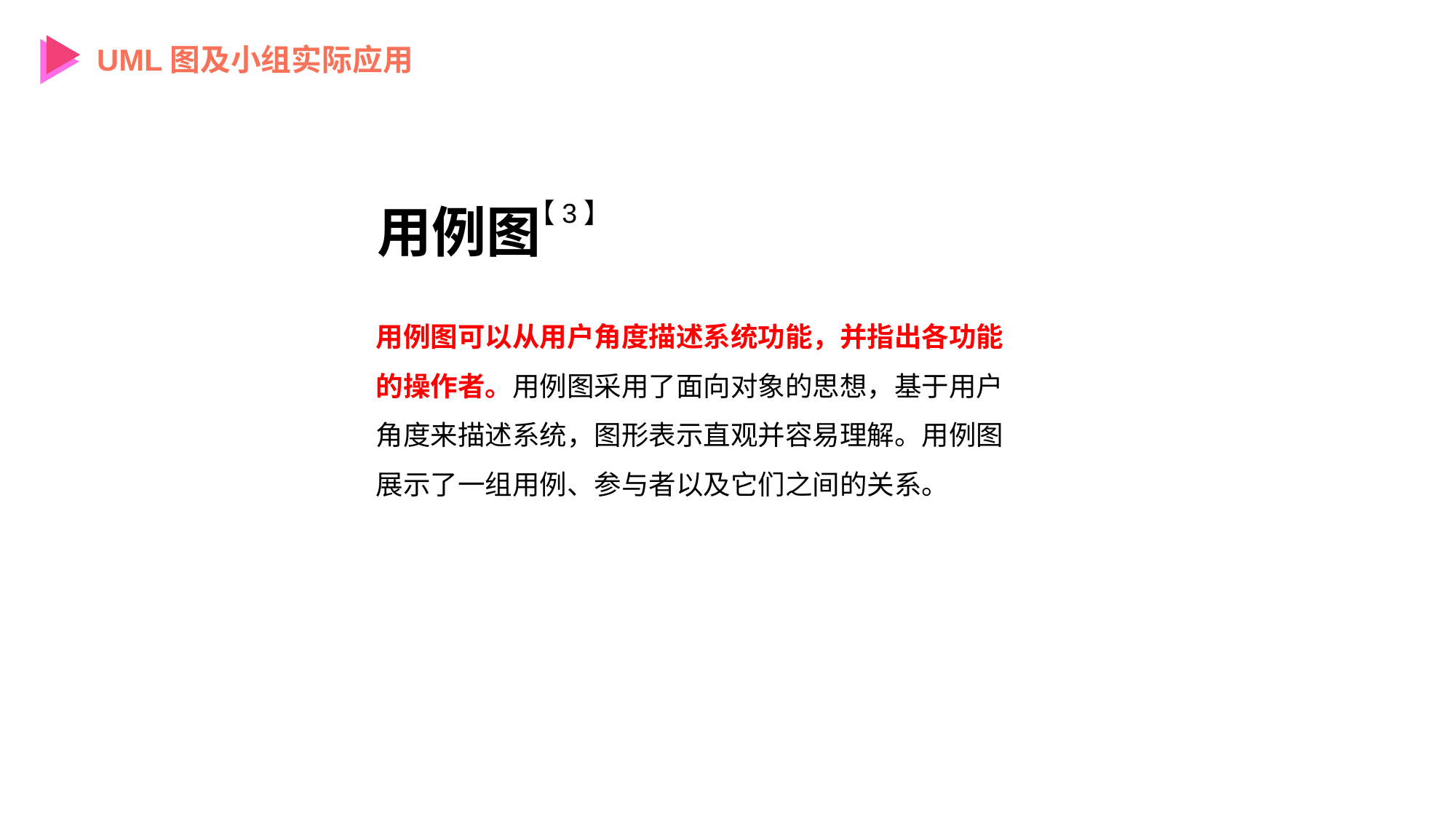

UML图及小组实际应用

【3】
用例图
用例图可以从用户角度描述系统功能，并指出各功能的操作者。用例图采用了面向对象的思想，基于用户角度来描述系统，图形表示直观并容易理解。用例图展示了一组用例、参与者以及它们之间的关系。